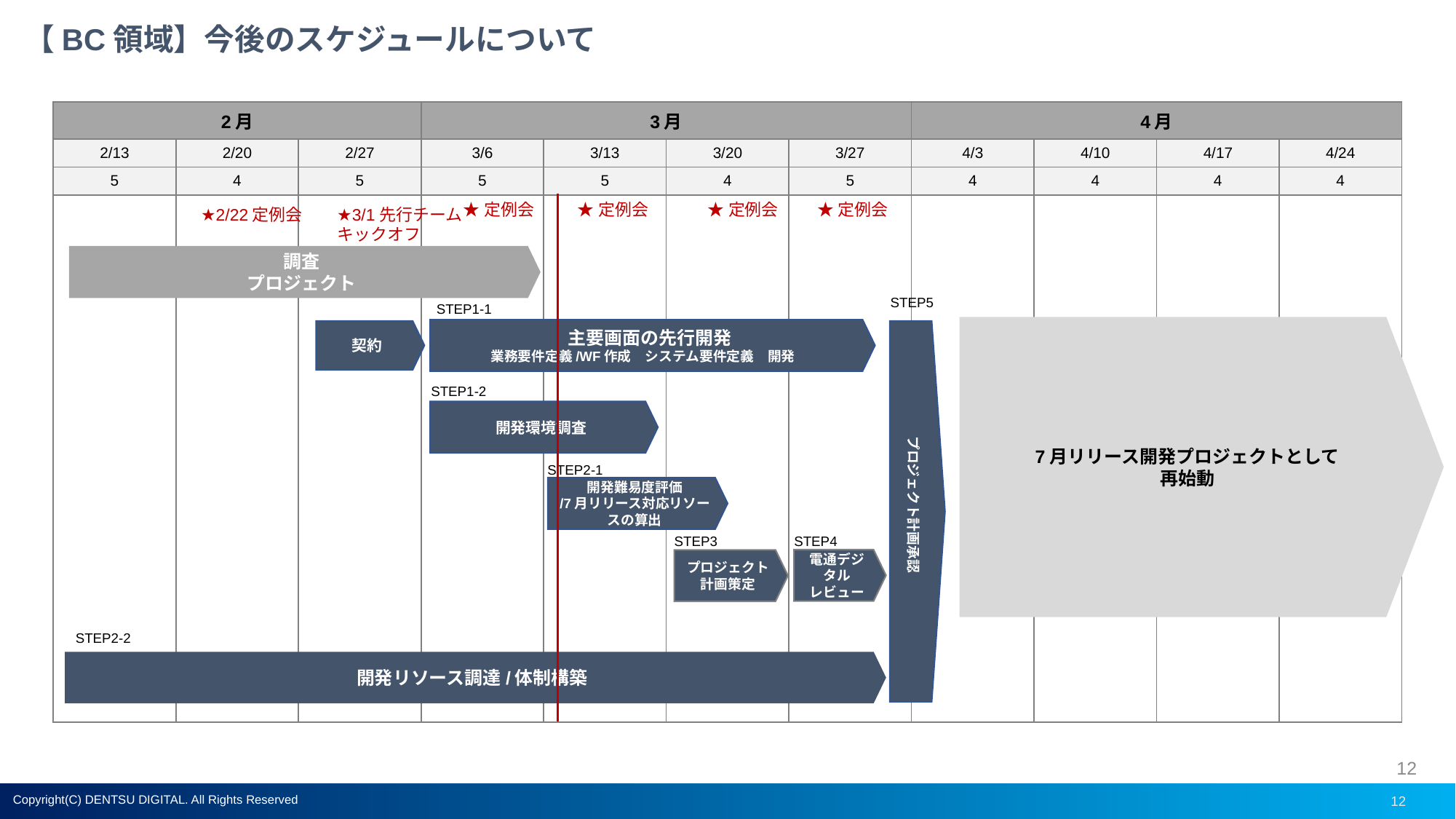

【BC領域】今後のスケジュールについて
| 2月 |  |  | 3月 |  |  |  | 4月 |  |  |  |
| --- | --- | --- | --- | --- | --- | --- | --- | --- | --- | --- |
| 2/13 | 2/20 | 2/27 | 3/6 | 3/13 | 3/20 | 3/27 | 4/3 | 4/10 | 4/17 | 4/24 |
| 5 | 4 | 5 | 5 | 5 | 4 | 5 | 4 | 4 | 4 | 4 |
|  |  |  |  |  |  |  |  |  |  |  |
★定例会
★定例会
★定例会
★定例会
★2/22定例会
★3/1先行チーム
キックオフ
調査
プロジェクト
STEP5
STEP1-1
7月リリース開発プロジェクトとして
再始動
主要画面の先行開発
業務要件定義/WF作成　システム要件定義　開発
契約
プロジェクト計画承認
STEP1-2
開発環境調査
STEP2-1
開発難易度評価
/7月リリース対応リソースの算出
STEP4
STEP3
電通デジタル
レビュー
プロジェクト計画策定
STEP2-2
開発リソース調達/体制構築
12
12